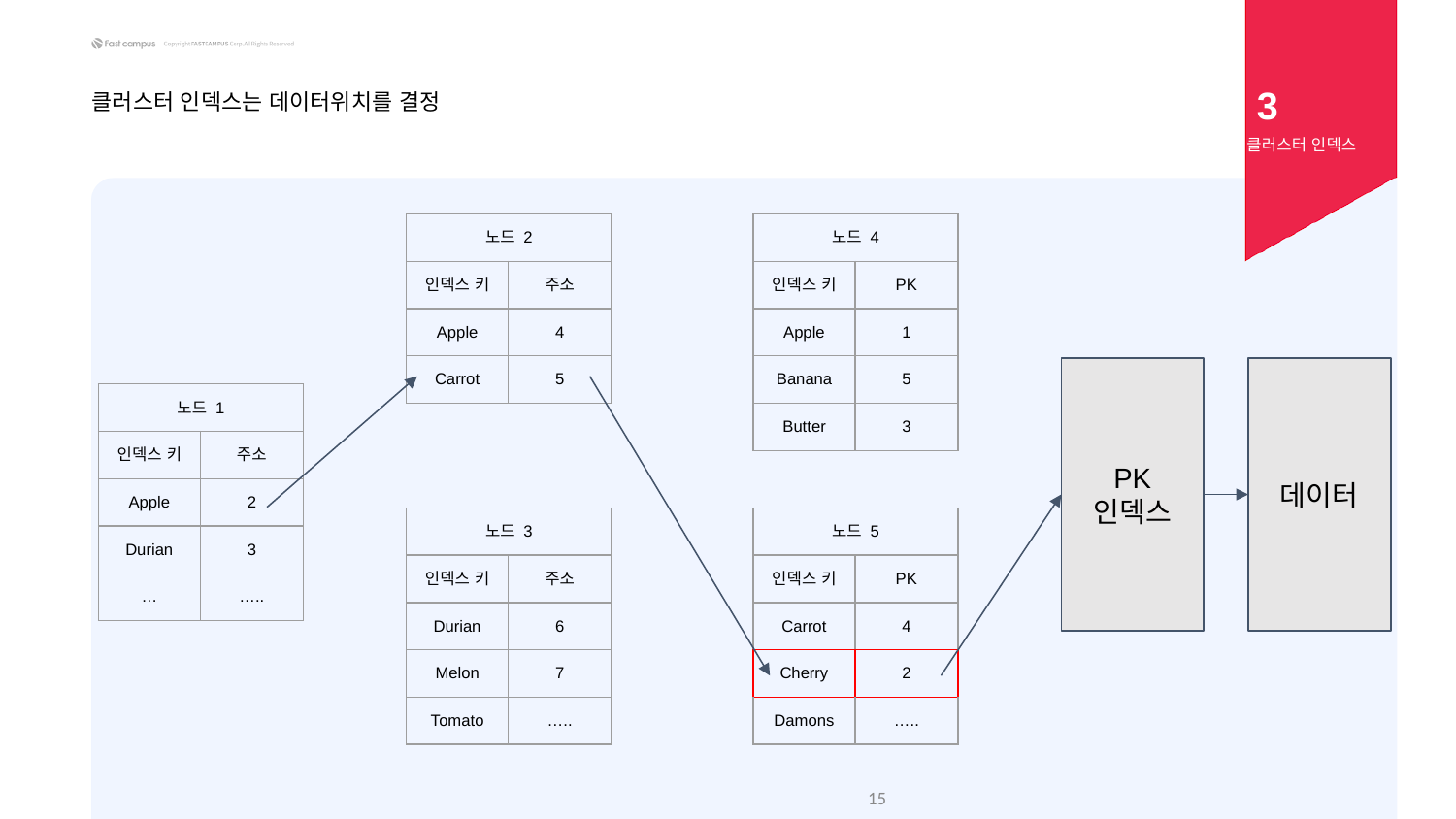

3
클러스터 인덱스는 데이터위치를 결정
클러스터 인덱스
| 노드 2 |  |
| --- | --- |
| 인덱스 키 | 주소 |
| Apple | 4 |
| Carrot | 5 |
| 노드 4 |  |
| --- | --- |
| 인덱스 키 | PK |
| Apple | 1 |
| Banana | 5 |
| Butter | 3 |
PK 인덱스
데이터
| 노드 1 |  |
| --- | --- |
| 인덱스 키 | 주소 |
| Apple | 2 |
| Durian | 3 |
| … | ….. |
| 노드 5 |  |
| --- | --- |
| 인덱스 키 | PK |
| Carrot | 4 |
| Cherry | 2 |
| Damons | ….. |
| 노드 3 |  |
| --- | --- |
| 인덱스 키 | 주소 |
| Durian | 6 |
| Melon | 7 |
| Tomato | ….. |
15